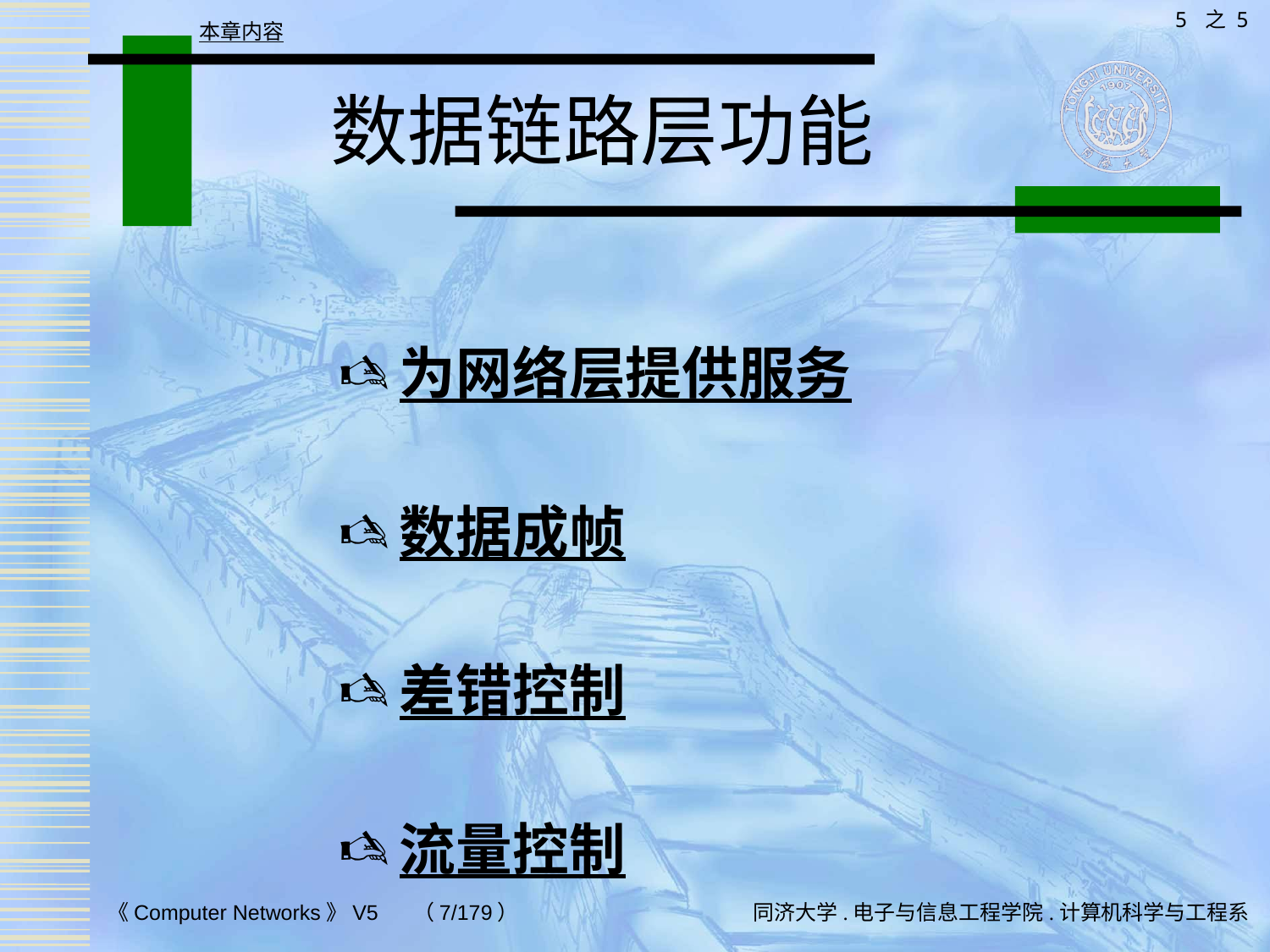

5 之 5
本章内容
# 数据链路层功能
为网络层提供服务
数据成帧
差错控制
流量控制